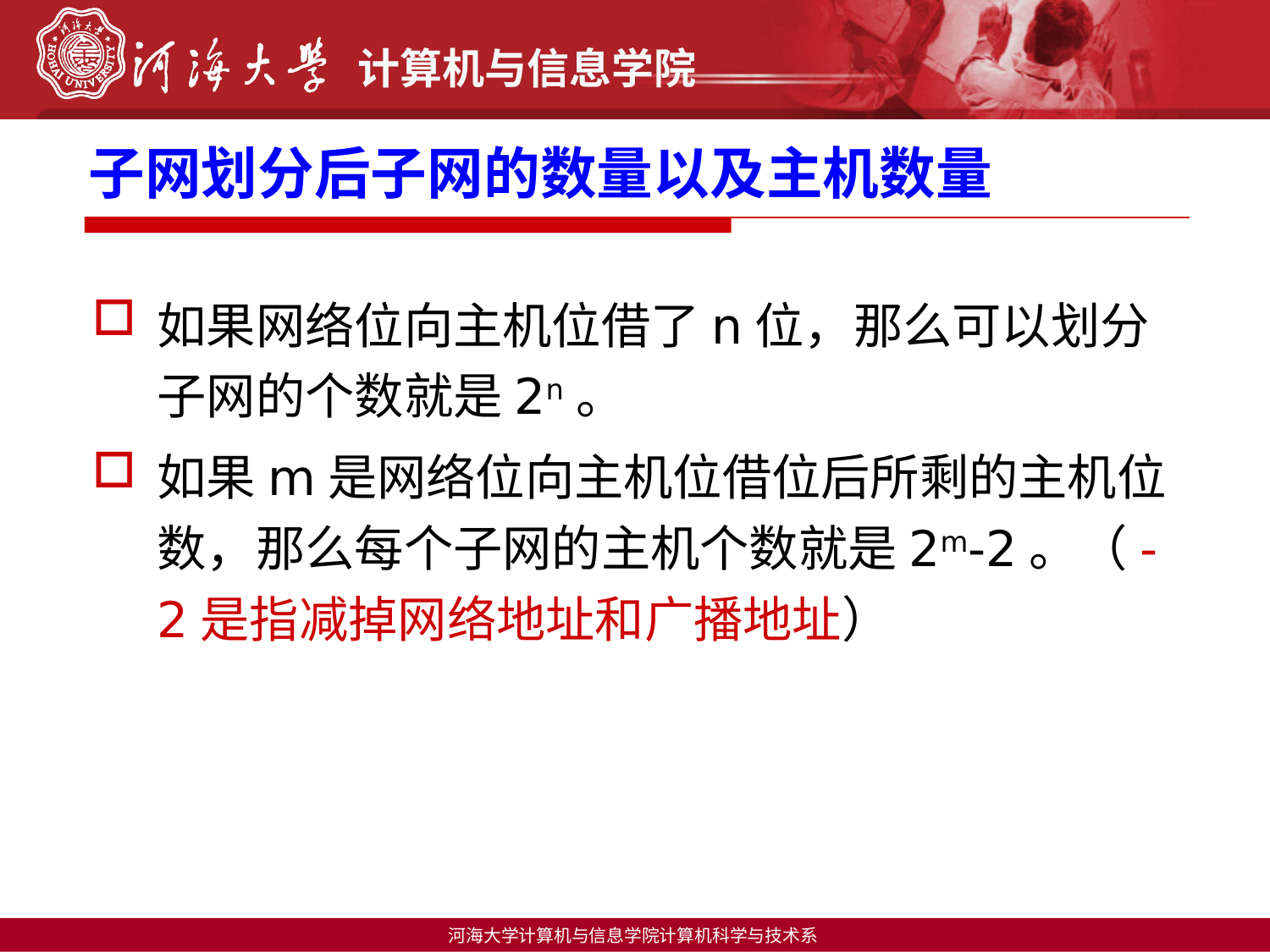

子网划分后子网的数量以及主机数量
如果网络位向主机位借了n位，那么可以划分子网的个数就是2n。
如果m是网络位向主机位借位后所剩的主机位数，那么每个子网的主机个数就是2m-2。（-2是指减掉网络地址和广播地址）